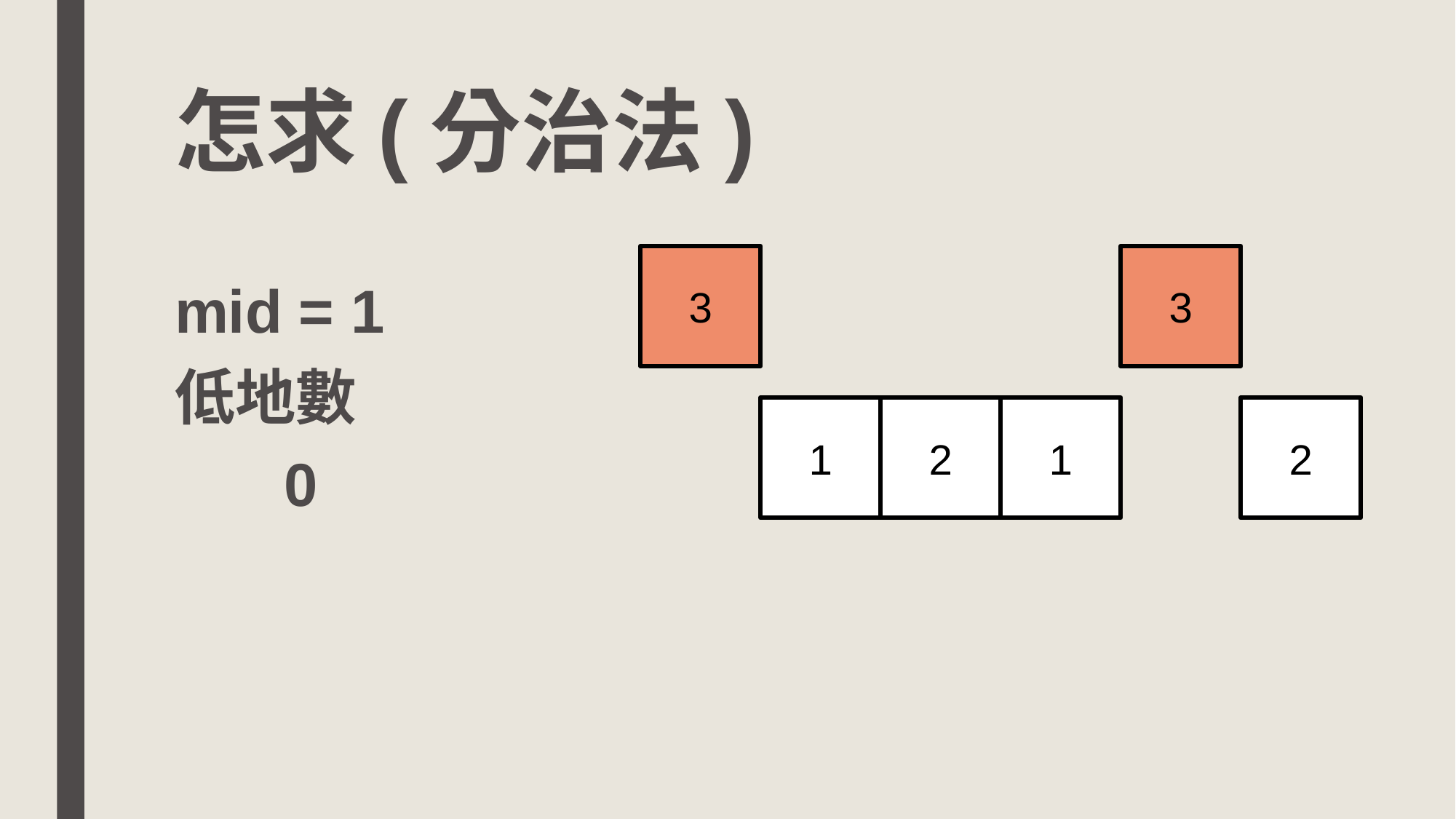

# 怎求(分治法)
3
3
mid = 1
低地數
	0
1
2
1
2